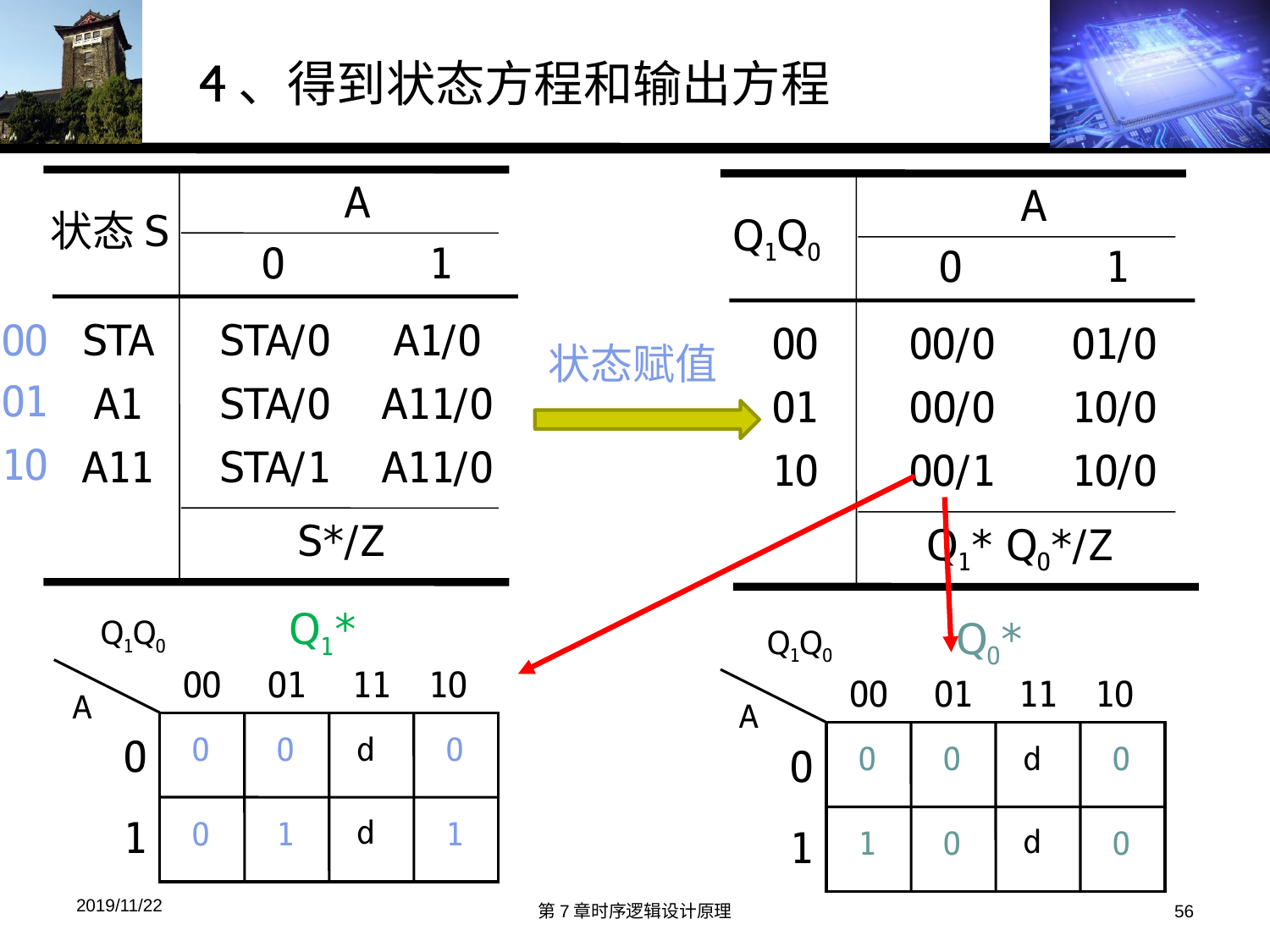

4、得到状态方程和输出方程
A
0           1

状态S

STA
STA/0
A1/0
A1
STA/0
A11/0
A11
STA/1
A11/0

S*/Z

A
0           1

Q1Q0

00
00/0
01/0
01
00/0
10/0
10
00/1
10/0

Q1* Q0*/Z

00
01
10
状态赋值

Q1*
Q1Q0
00
01
11
10

A

d
0
0
0
0

1

d
0
1
1
Q0*
Q1Q0
00
01
11
10

A

d
0
0
0
0

1

d
1
0
0
2019/11/22
第7章时序逻辑设计原理
56